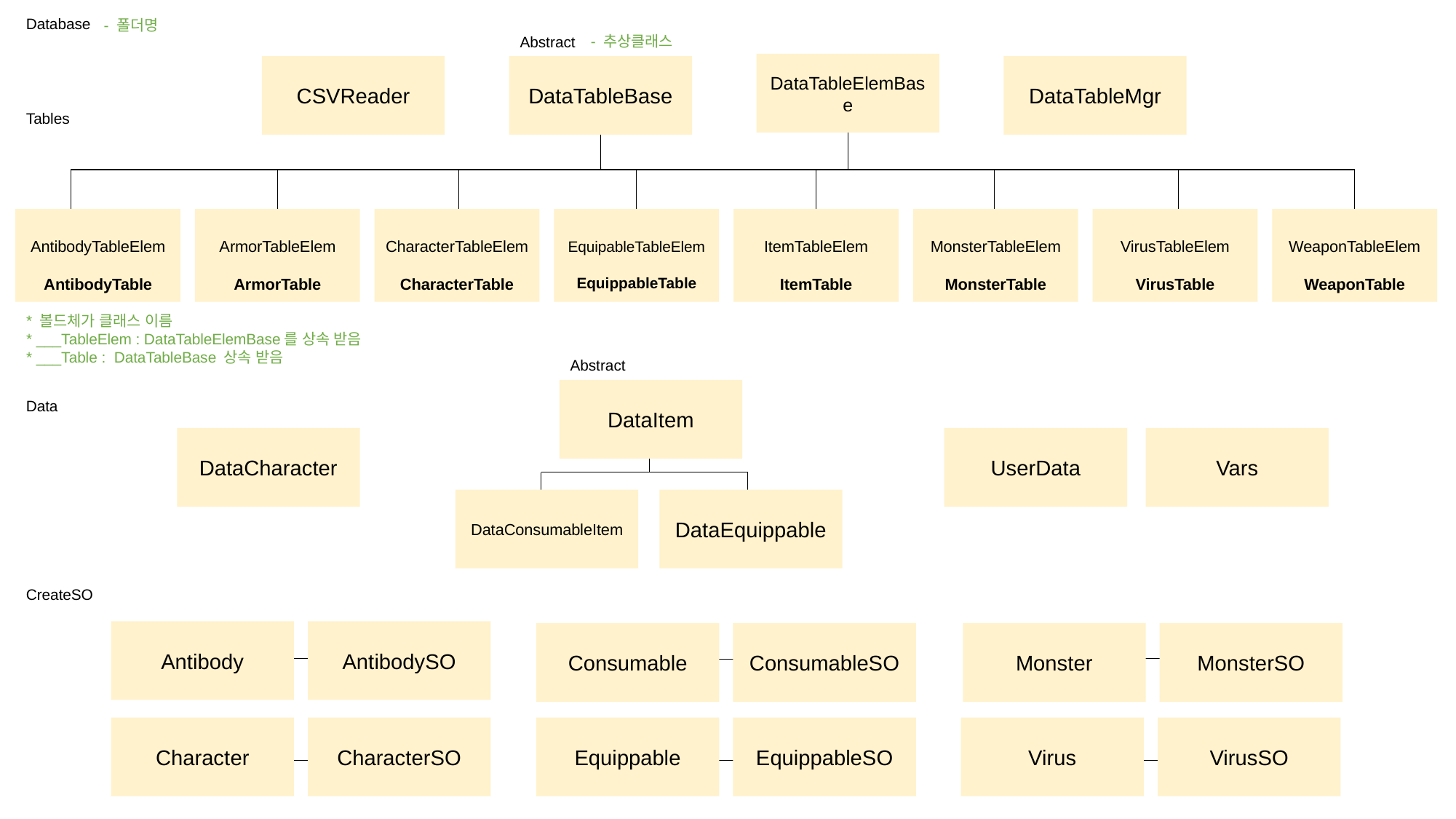

Database
- 폴더명
- 추상클래스
Abstract
DataTableBase
DataTableElemBase
CSVReader
DataTableMgr
Tables
AntibodyTableElem
AntibodyTable
ArmorTableElem
ArmorTable
CharacterTableElem
CharacterTable
EquipableTableElem
EquippableTable
ItemTableElem
ItemTable
MonsterTableElem
MonsterTable
VirusTableElem
VirusTable
WeaponTableElem
WeaponTable
* 볼드체가 클래스 이름
* ___TableElem : DataTableElemBase를 상속 받음
* ___Table :  DataTableBase 상속 받음
Abstract
DataItem
Data
UserData
DataCharacter
Vars
DataConsumableItem
DataEquippable
CreateSO
AntibodySO
Antibody
MonsterSO
Monster
ConsumableSO
Consumable
VirusSO
Virus
CharacterSO
Character
EquippableSO
Equippable